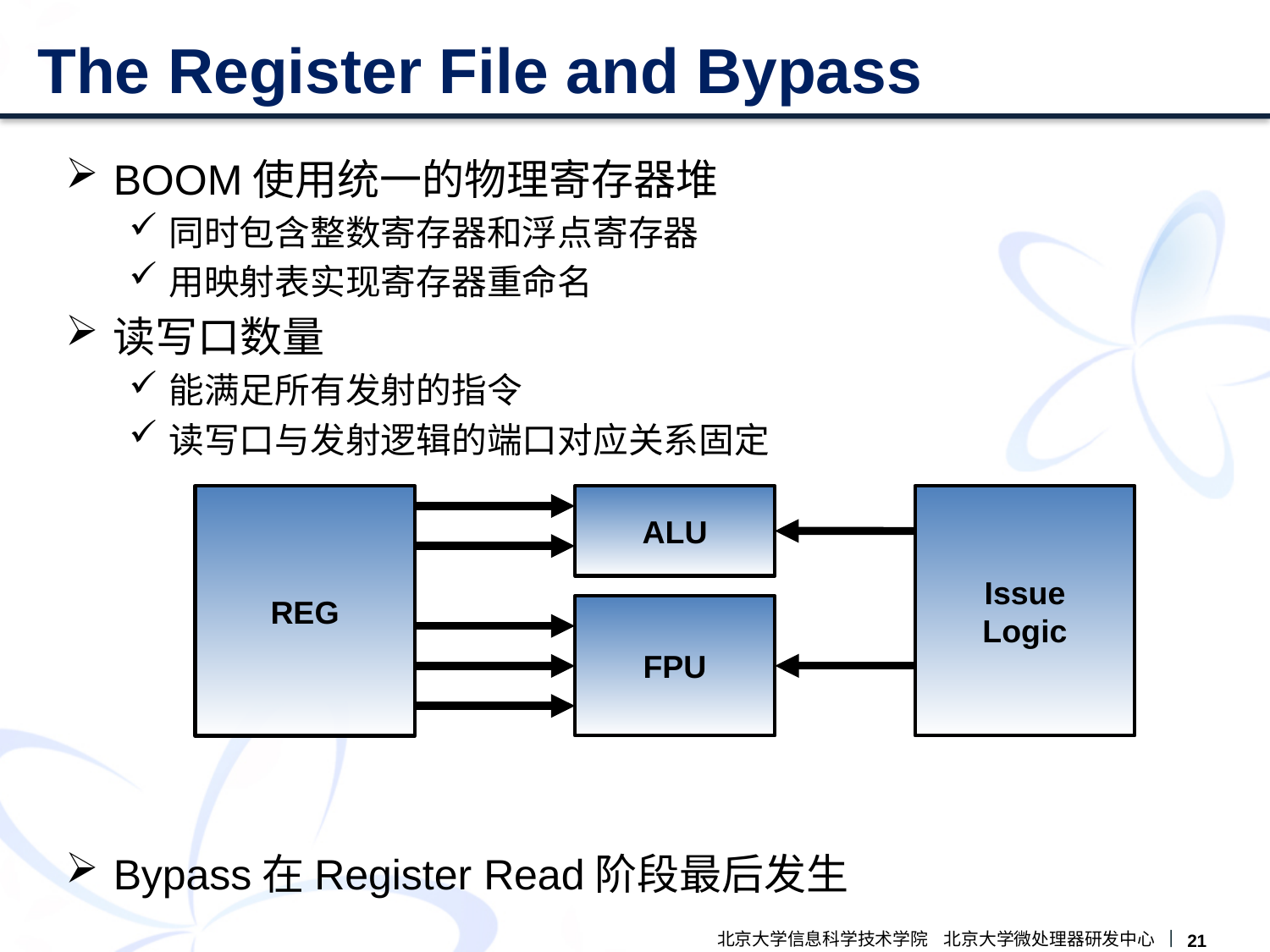

# The Register File and Bypass
BOOM使用统一的物理寄存器堆
同时包含整数寄存器和浮点寄存器
用映射表实现寄存器重命名
读写口数量
能满足所有发射的指令
读写口与发射逻辑的端口对应关系固定

Bypass在Register Read阶段最后发生
Issue
Logic
REG
ALU
FPU